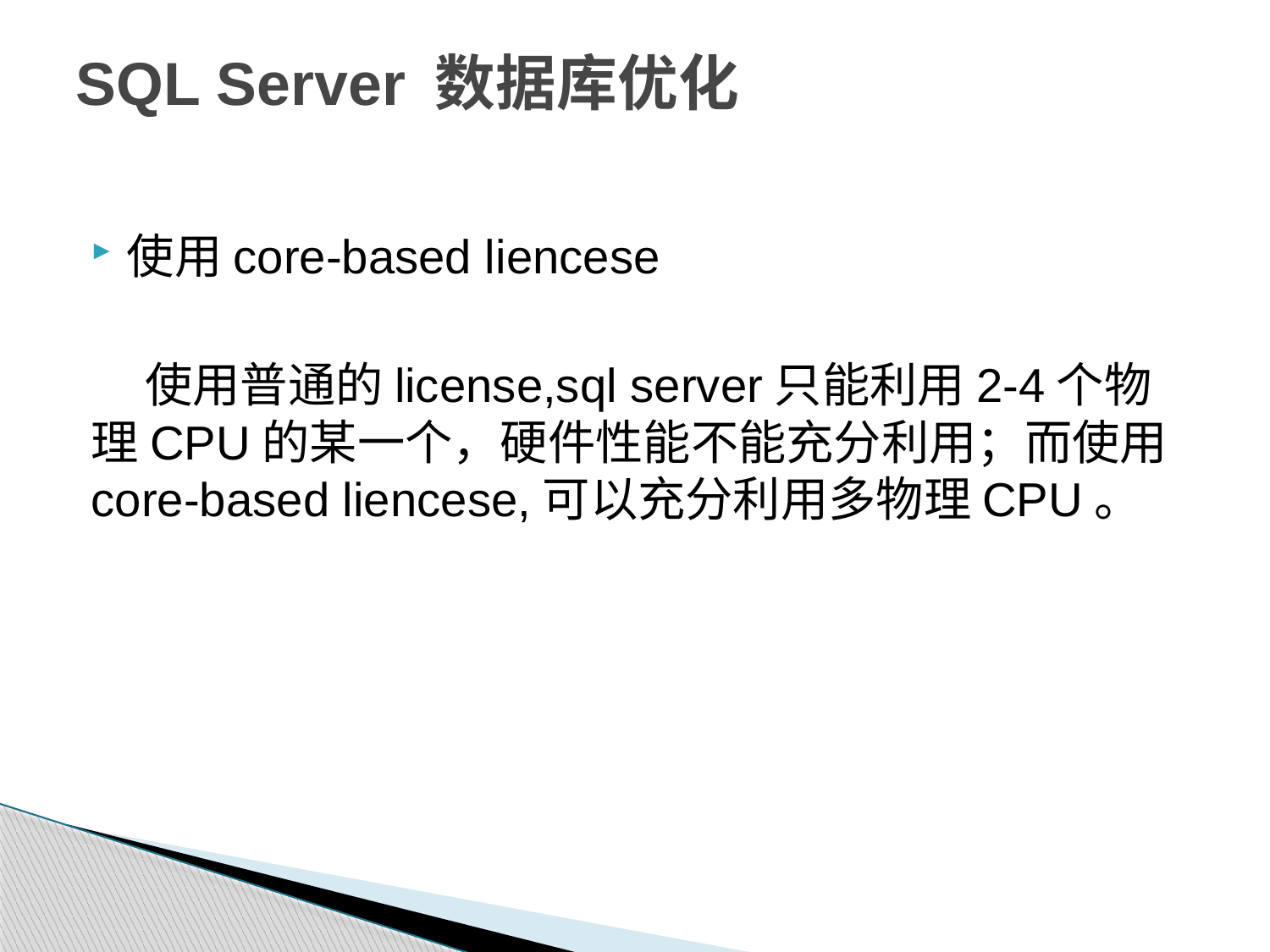

# SQL Server 数据库优化

使用core-based liencese

    使用普通的license,sql server只能利用2-4个物理CPU的某一个，硬件性能不能充分利用；而使用core-based liencese,可以充分利用多物理CPU。